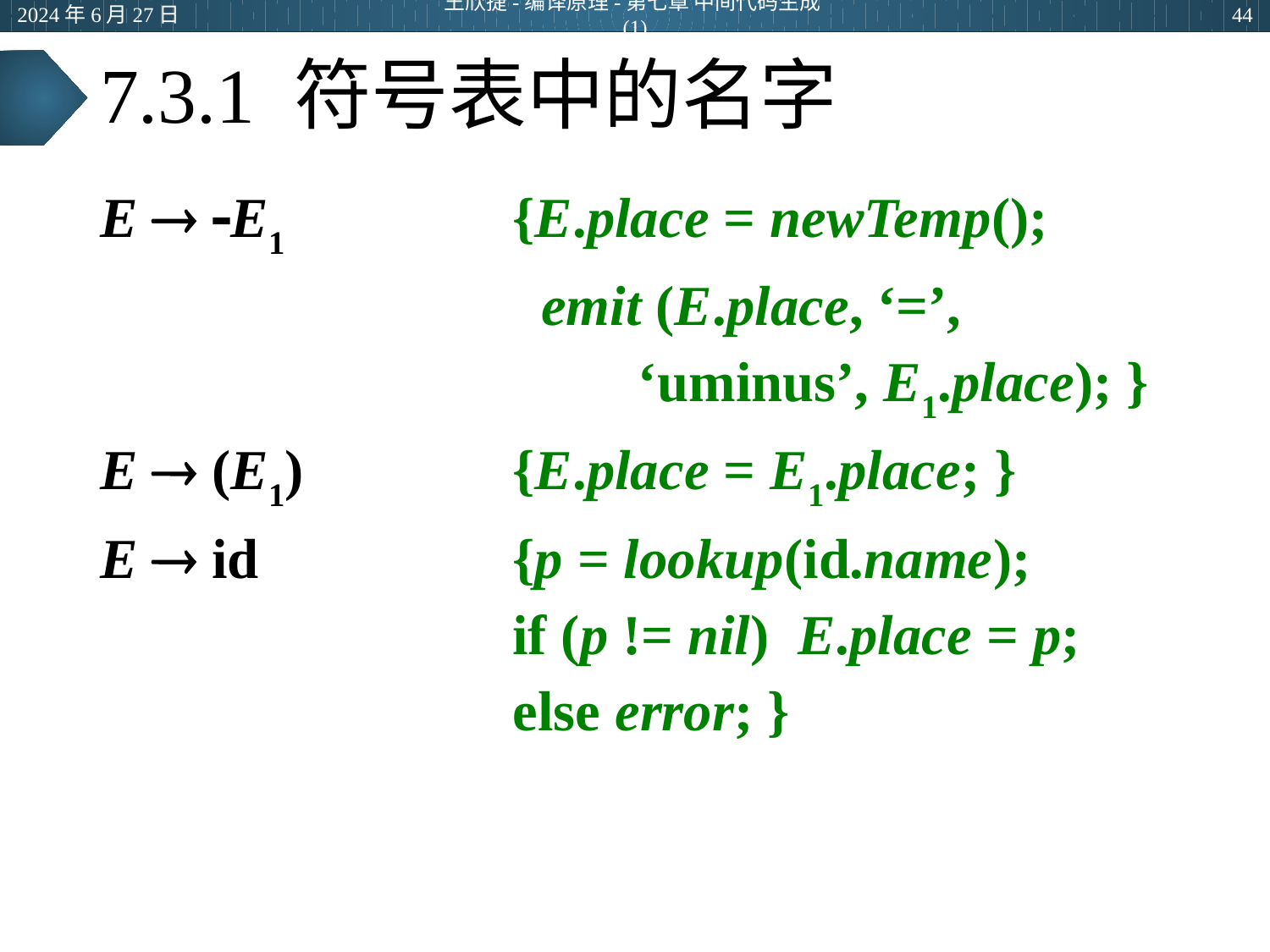

2024年6月27日
王欣捷-编译原理-第七章 中间代码生成(1)
44
# 7.3.1 符号表中的名字
E → −E1 		{E.place = newTemp();
		       		  emit (E.place, ‘=’,
                                      ‘uminus’, E1.place); }
E → (E1) 		{E.place = E1.place; }
E → id    		{p = lookup(id.name);
				if (p != nil)  E.place = p;
				else error; }